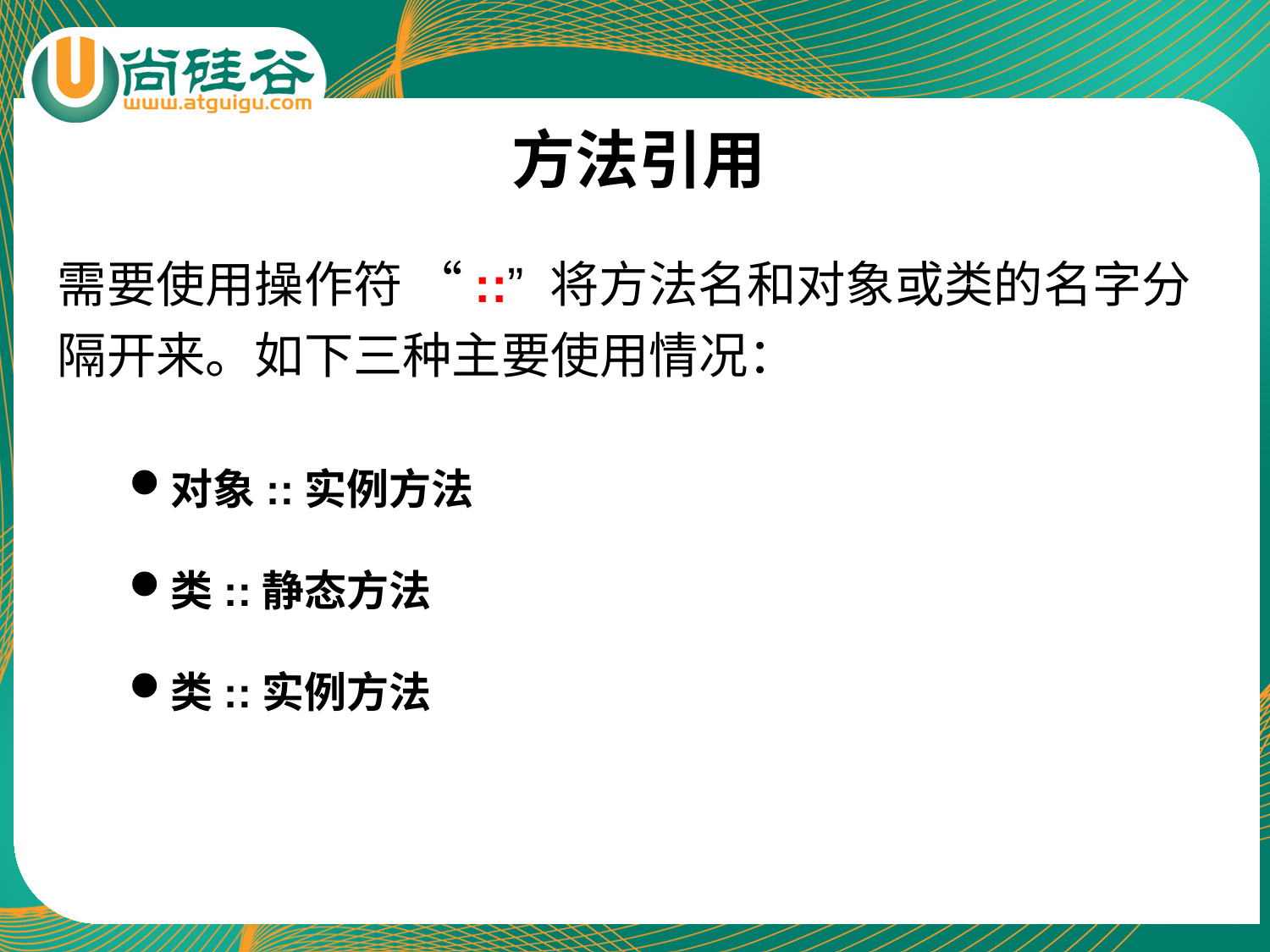

# 方法引用
需要使用操作符 “::” 将方法名和对象或类的名字分隔开来。如下三种主要使用情况：
对象::实例方法
类::静态方法
类::实例方法